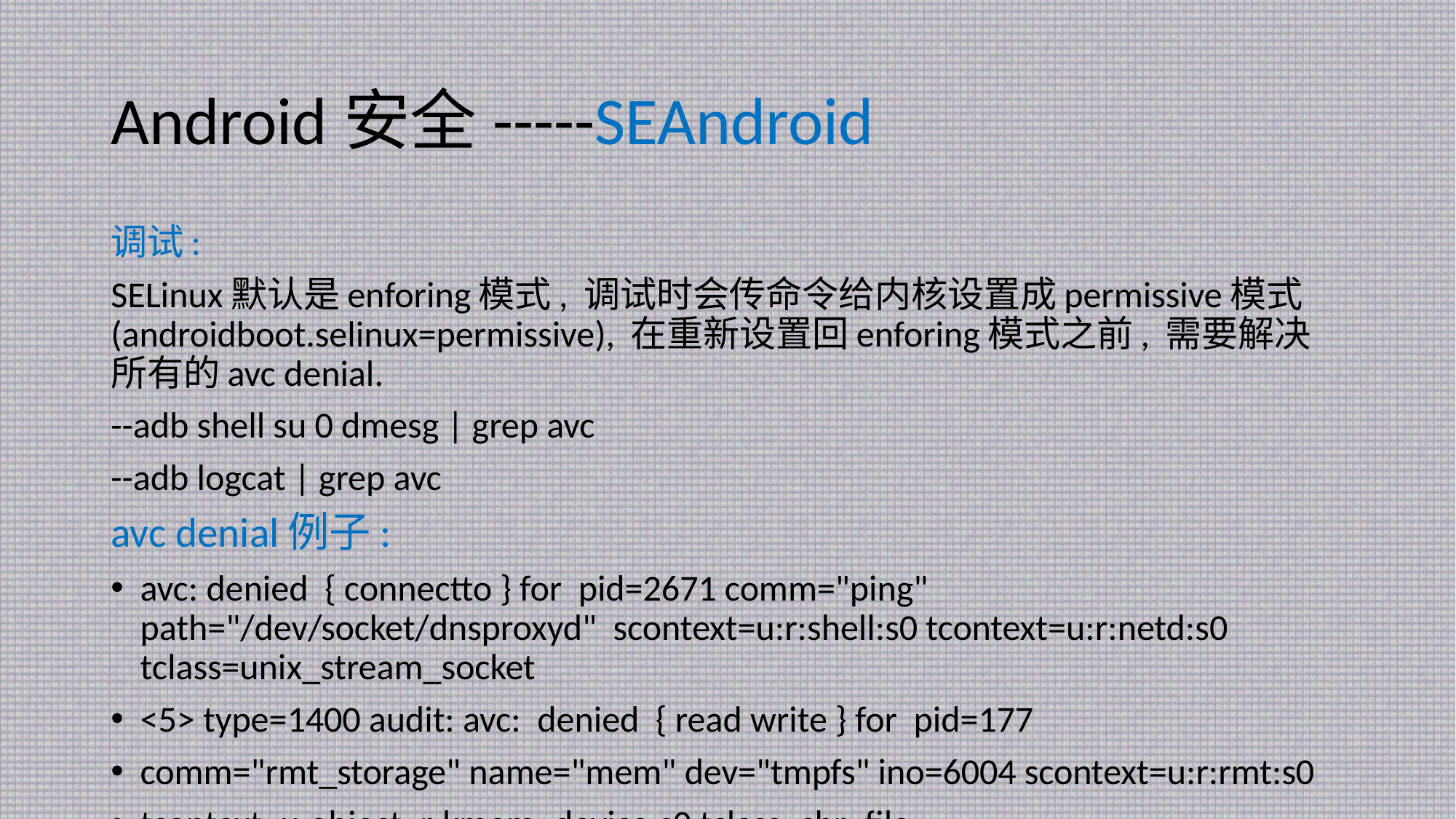

# Android安全-----SEAndroid
调试:
SELinux默认是enforing模式, 调试时会传命令给内核设置成permissive模式(androidboot.selinux=permissive), 在重新设置回enforing模式之前, 需要解决所有的avc denial.
--adb shell su 0 dmesg | grep avc
--adb logcat | grep avc
avc denial例子:
avc: denied  { connectto } for  pid=2671 comm="ping" path="/dev/socket/dnsproxyd"  scontext=u:r:shell:s0 tcontext=u:r:netd:s0 tclass=unix_stream_socket
<5> type=1400 audit: avc:  denied  { read write } for  pid=177
comm="rmt_storage" name="mem" dev="tmpfs" ino=6004 scontext=u:r:rmt:s0
tcontext=u:object_r:kmem_device:s0 tclass=chr_file